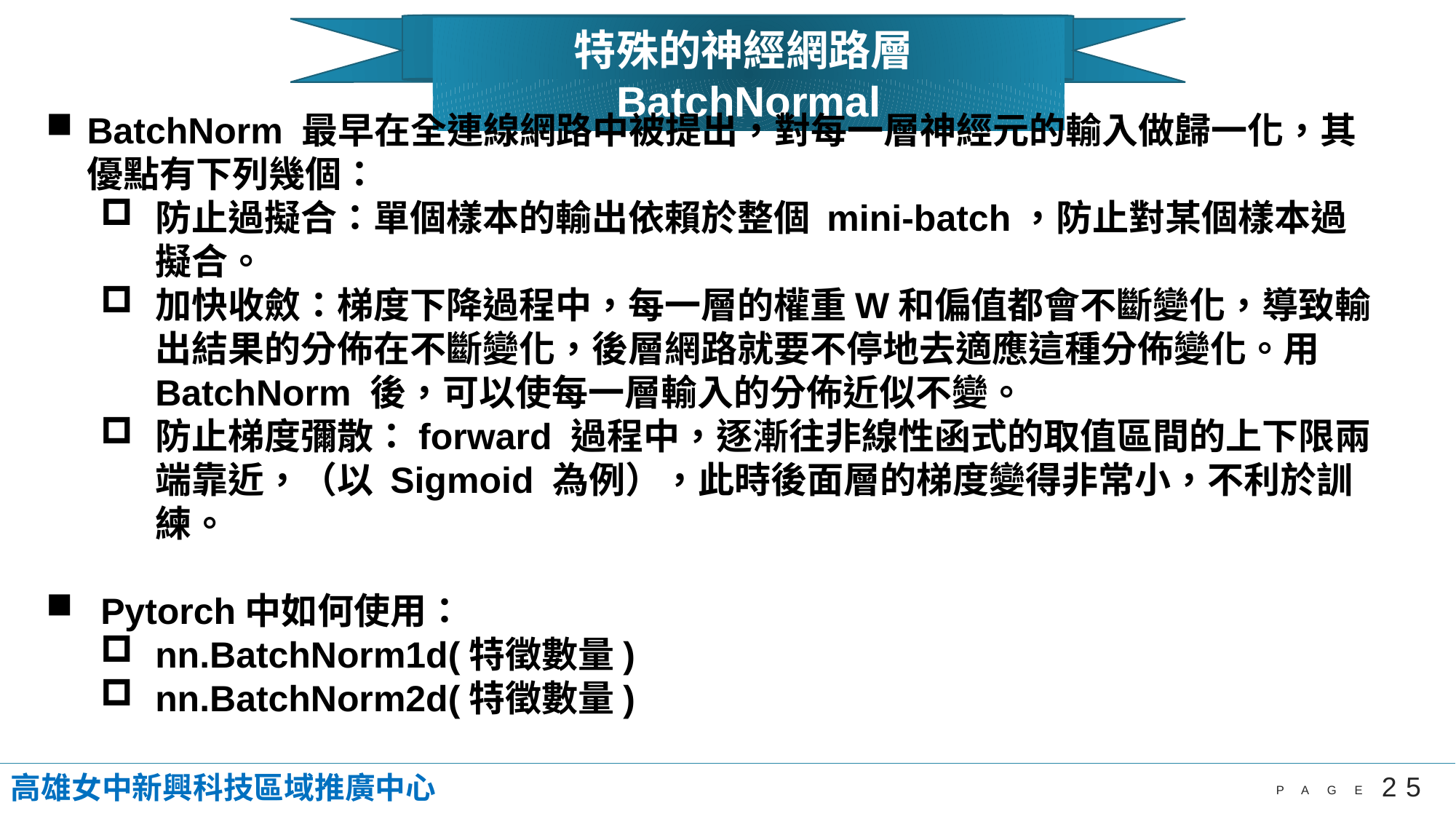

特殊的神經網路層BatchNormal
BatchNorm 最早在全連線網路中被提出，對每一層神經元的輸入做歸一化，其優點有下列幾個：
防止過擬合：單個樣本的輸出依賴於整個 mini-batch，防止對某個樣本過擬合。
加快收斂：梯度下降過程中，每一層的權重W和偏值都會不斷變化，導致輸出結果的分佈在不斷變化，後層網路就要不停地去適應這種分佈變化。用 BatchNorm 後，可以使每一層輸入的分佈近似不變。
防止梯度彌散：forward 過程中，逐漸往非線性函式的取值區間的上下限兩端靠近，（以 Sigmoid 為例），此時後面層的梯度變得非常小，不利於訓練。

Pytorch中如何使用：
nn.BatchNorm1d(特徵數量)
nn.BatchNorm2d(特徵數量)
高雄女中新興科技區域推廣中心